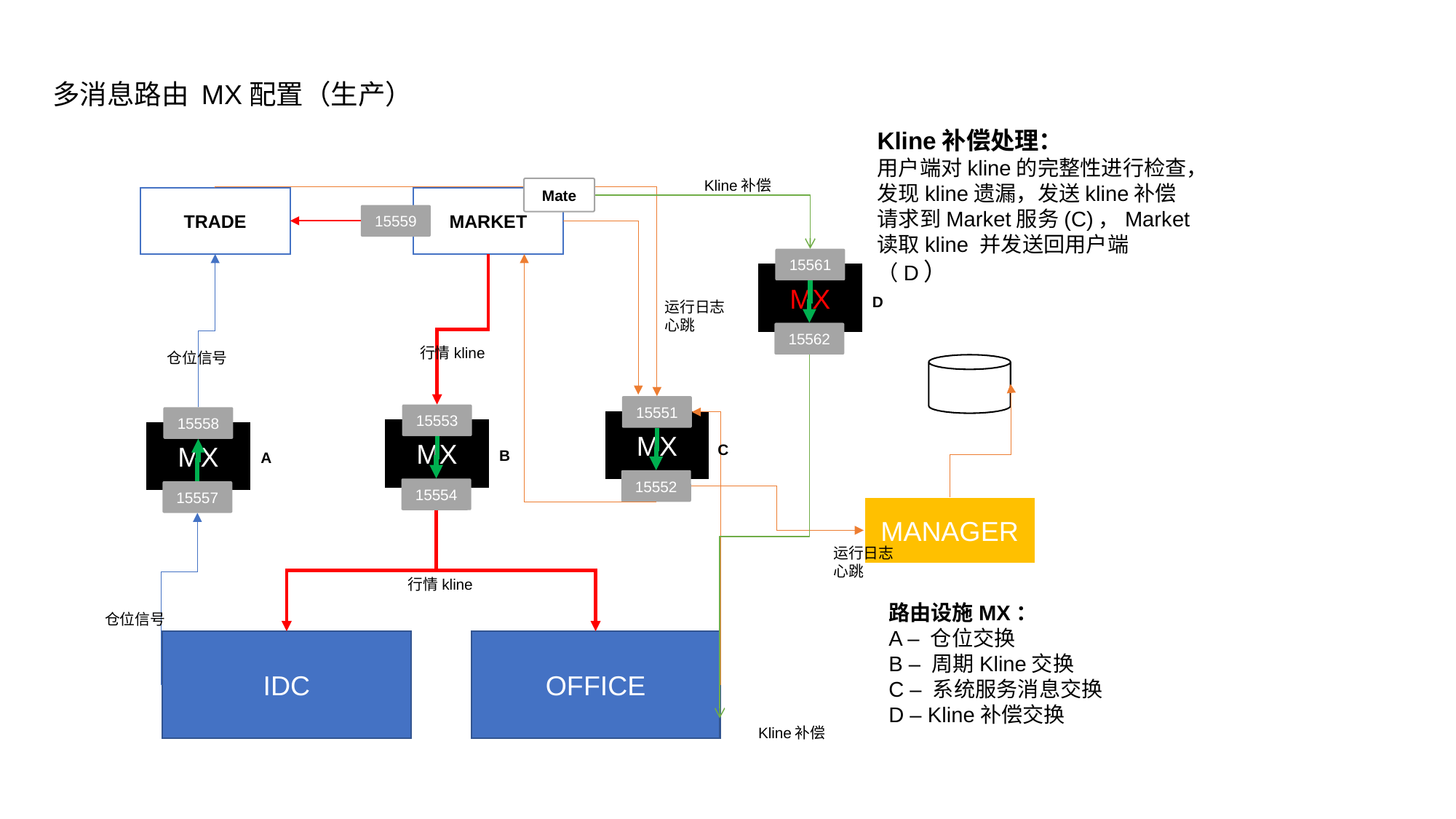

多消息路由 MX配置（生产）
Kline补偿处理：
用户端对kline的完整性进行检查，发现kline遗漏，发送kline补偿请求到Market服务(C)，Market读取kline 并发送回用户端（D）
Kline补偿
Mate
TRADE
MARKET
15559
15561
MX
D
运行日志
心跳
15562
行情kline
仓位信号

15551
15553
15558
MX
MX
MX
C
B
A
15552
15554
15557
MANAGER
运行日志
心跳
行情kline
路由设施MX：
A – 仓位交换
B – 周期Kline交换
C – 系统服务消息交换
D – Kline补偿交换
仓位信号
IDC
OFFICE
Kline补偿